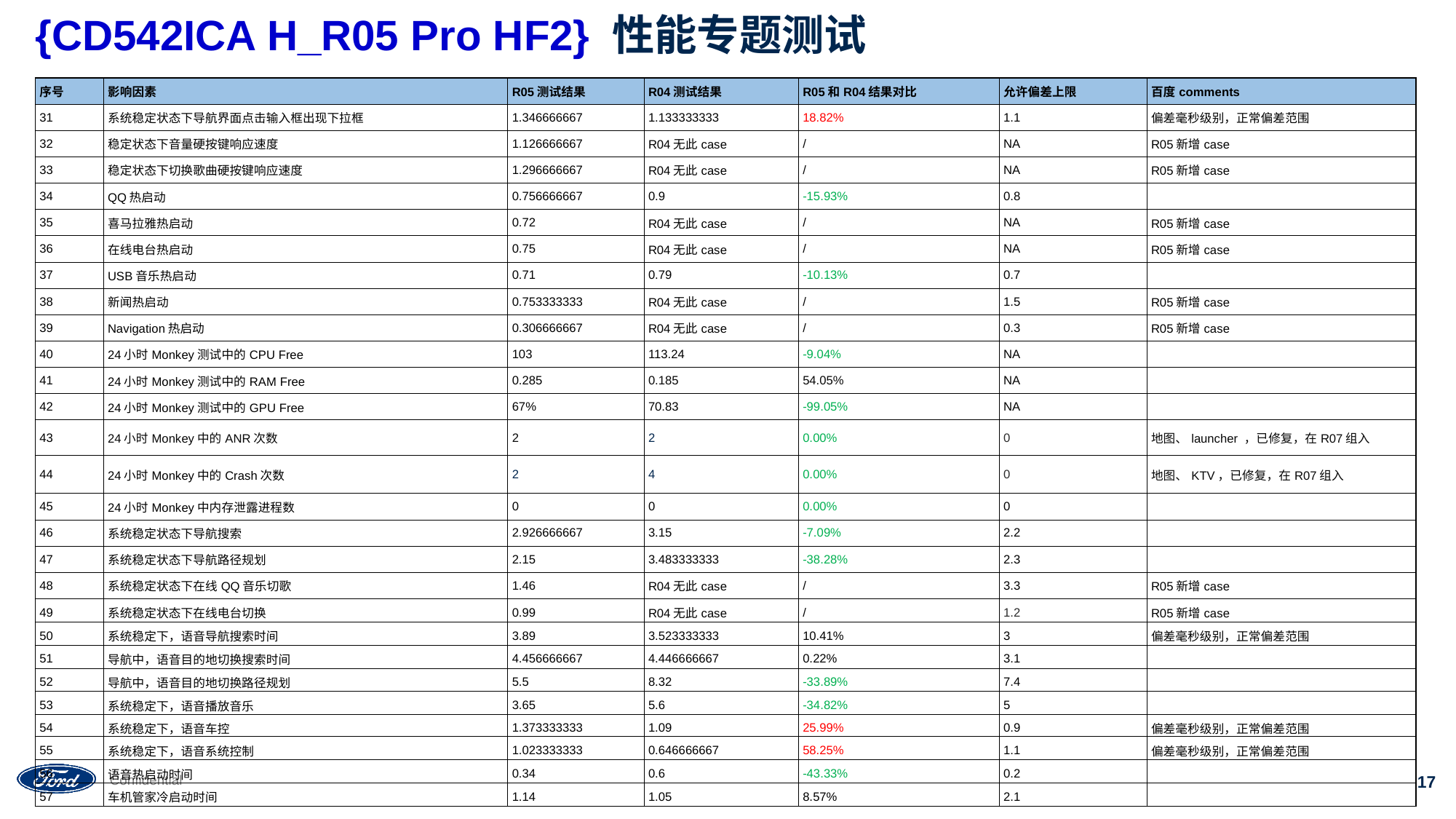

# {CD542ICA H_R05 Pro HF2} 性能专题测试
| 序号 | 影响因素 | R05测试结果 | R04测试结果 | R05和R04结果对比 | 允许偏差上限 | 百度comments |
| --- | --- | --- | --- | --- | --- | --- |
| 31 | 系统稳定状态下导航界面点击输入框出现下拉框 | 1.346666667 | 1.133333333 | 18.82% | 1.1 | 偏差毫秒级别，正常偏差范围 |
| 32 | 稳定状态下音量硬按键响应速度 | 1.126666667 | R04无此case | / | NA | R05新增case |
| 33 | 稳定状态下切换歌曲硬按键响应速度 | 1.296666667 | R04无此case | / | NA | R05新增case |
| 34 | QQ热启动 | 0.756666667 | 0.9 | -15.93% | 0.8 |  |
| 35 | 喜马拉雅热启动 | 0.72 | R04无此case | / | NA | R05新增case |
| 36 | 在线电台热启动 | 0.75 | R04无此case | / | NA | R05新增case |
| 37 | USB音乐热启动 | 0.71 | 0.79 | -10.13% | 0.7 |  |
| 38 | 新闻热启动 | 0.753333333 | R04无此case | / | 1.5 | R05新增case |
| 39 | Navigation热启动 | 0.306666667 | R04无此case | / | 0.3 | R05新增case |
| 40 | 24小时Monkey测试中的CPU Free | 103 | 113.24 | -9.04% | NA |  |
| 41 | 24小时Monkey测试中的RAM Free | 0.285 | 0.185 | 54.05% | NA |  |
| 42 | 24小时Monkey测试中的GPU Free | 67% | 70.83 | -99.05% | NA |  |
| 43 | 24小时Monkey中的ANR次数 | 2 | 2 | 0.00% | 0 | 地图、launcher ，已修复，在R07组入 |
| 44 | 24小时Monkey中的Crash次数 | 2 | 4 | 0.00% | 0 | 地图、KTV，已修复，在R07组入 |
| 45 | 24小时Monkey中内存泄露进程数 | 0 | 0 | 0.00% | 0 |  |
| 46 | 系统稳定状态下导航搜索 | 2.926666667 | 3.15 | -7.09% | 2.2 |  |
| 47 | 系统稳定状态下导航路径规划 | 2.15 | 3.483333333 | -38.28% | 2.3 |  |
| 48 | 系统稳定状态下在线QQ音乐切歌 | 1.46 | R04无此case | / | 3.3 | R05新增case |
| 49 | 系统稳定状态下在线电台切换 | 0.99 | R04无此case | / | 1.2 | R05新增case |
| 50 | 系统稳定下，语音导航搜索时间 | 3.89 | 3.523333333 | 10.41% | 3 | 偏差毫秒级别，正常偏差范围 |
| 51 | 导航中，语音目的地切换搜索时间 | 4.456666667 | 4.446666667 | 0.22% | 3.1 |  |
| 52 | 导航中，语音目的地切换路径规划 | 5.5 | 8.32 | -33.89% | 7.4 |  |
| 53 | 系统稳定下，语音播放音乐 | 3.65 | 5.6 | -34.82% | 5 |  |
| 54 | 系统稳定下，语音车控 | 1.373333333 | 1.09 | 25.99% | 0.9 | 偏差毫秒级别，正常偏差范围 |
| 55 | 系统稳定下，语音系统控制 | 1.023333333 | 0.646666667 | 58.25% | 1.1 | 偏差毫秒级别，正常偏差范围 |
| 56 | 语音热启动时间 | 0.34 | 0.6 | -43.33% | 0.2 |  |
| 57 | 车机管家冷启动时间 | 1.14 | 1.05 | 8.57% | 2.1 |  |